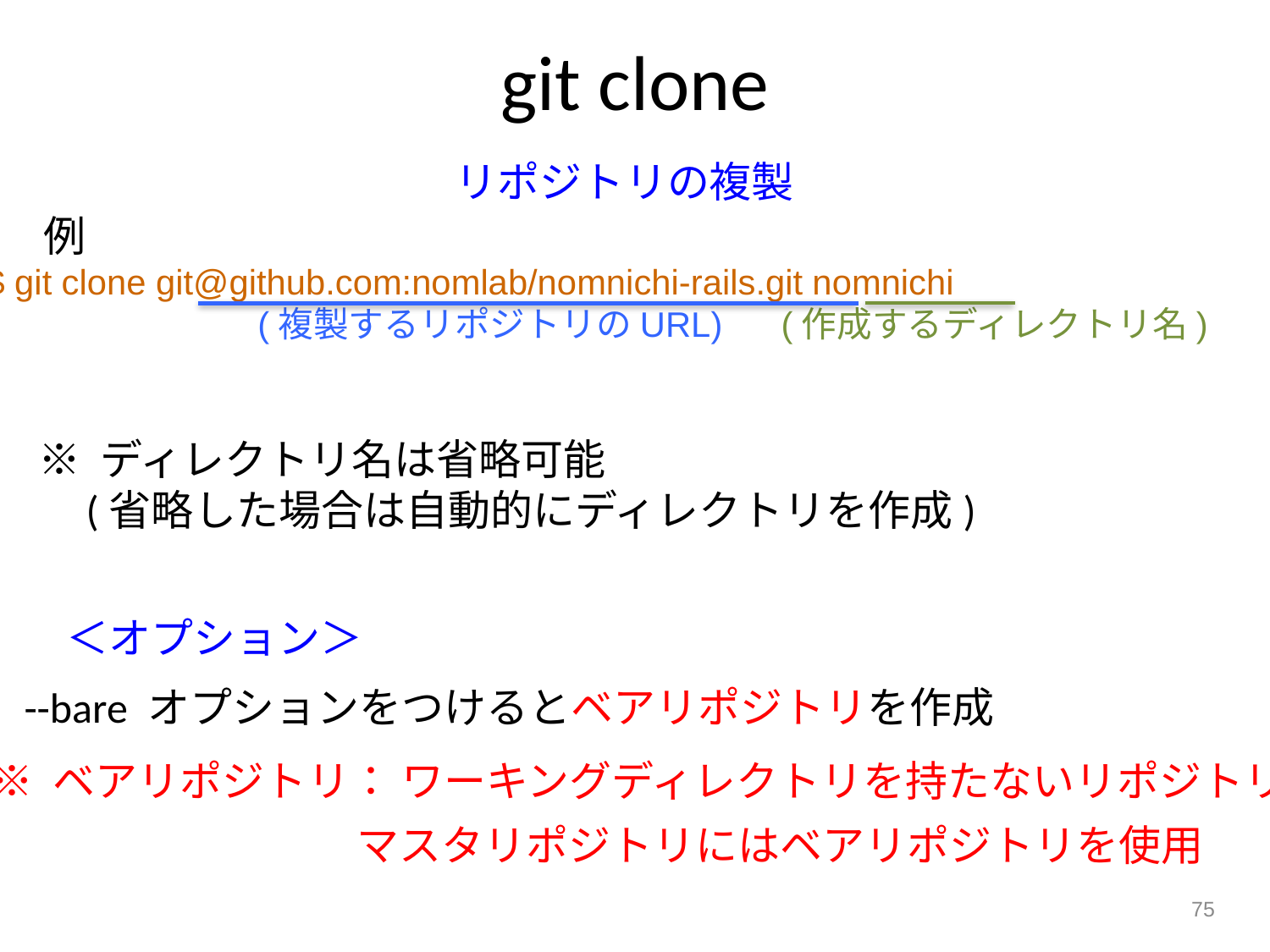

# git clone
リポジトリの複製
例
$ git clone git@github.com:nomlab/nomnichi-rails.git nomnichi
                            (複製するリポジトリのURL)      (作成するディレクトリ名)
※ ディレクトリ名は省略可能
     (省略した場合は自動的にディレクトリを作成)
＜オプション＞
--bare オプションをつけるとベアリポジトリを作成
※ ベアリポジトリ： ワーキングディレクトリを持たないリポジトリ
マスタリポジトリにはベアリポジトリを使用
75